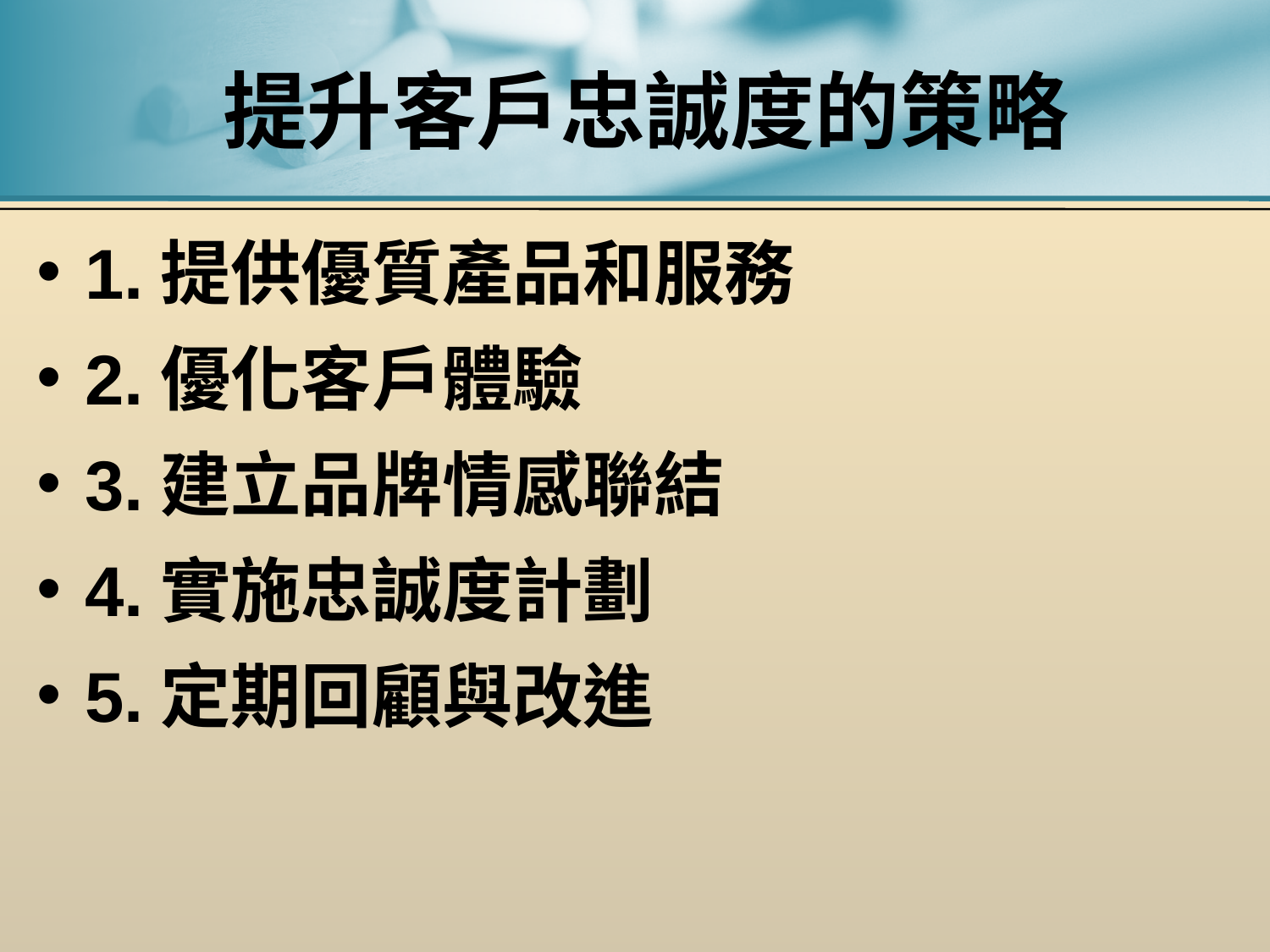

# 提升客戶忠誠度的策略
1.提供優質產品和服務
2.優化客戶體驗
3.建立品牌情感聯結
4.實施忠誠度計劃
5.定期回顧與改進